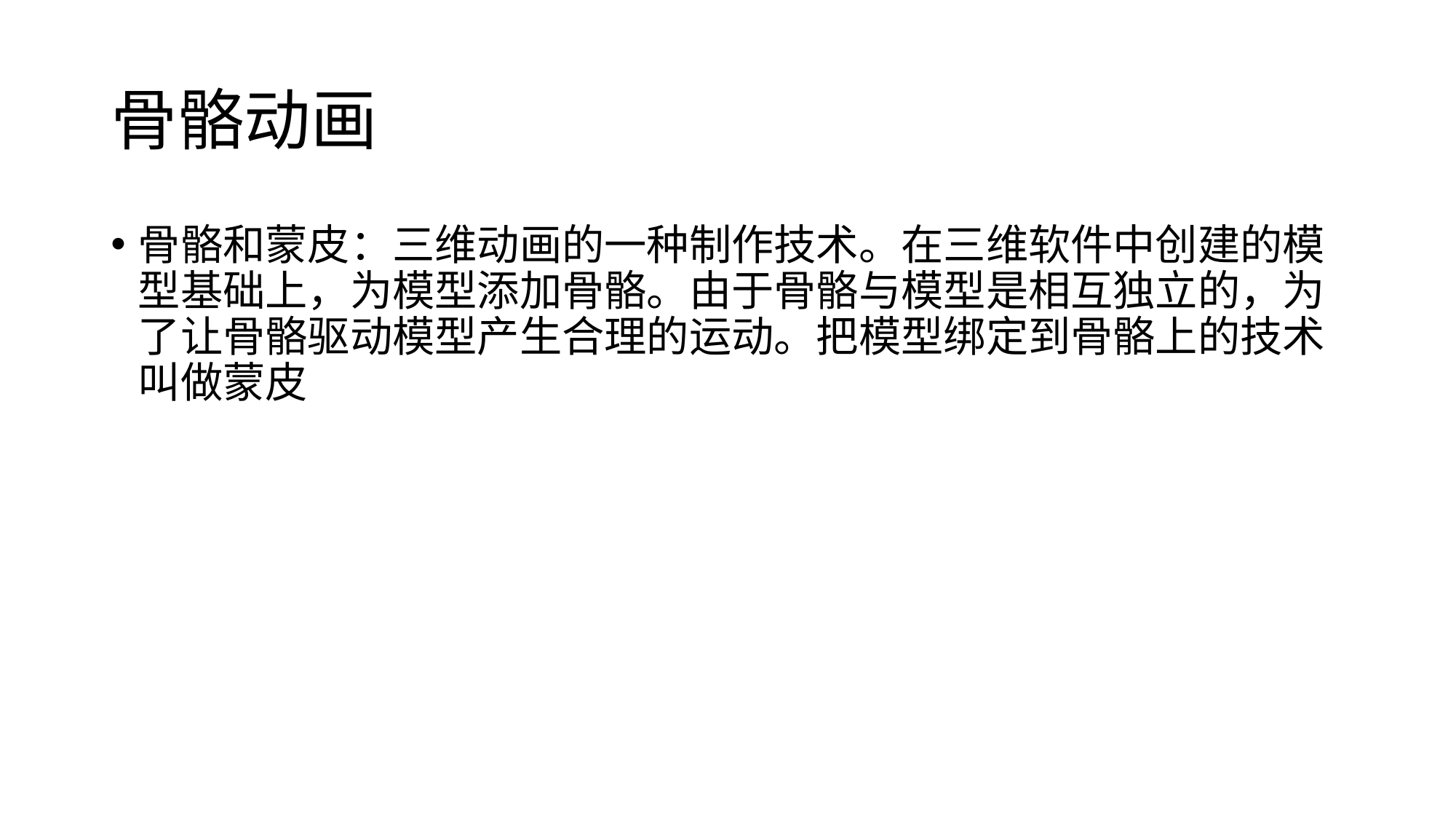

# 骨骼动画
骨骼和蒙皮：三维动画的一种制作技术。在三维软件中创建的模型基础上，为模型添加骨骼。由于骨骼与模型是相互独立的，为了让骨骼驱动模型产生合理的运动。把模型绑定到骨骼上的技术叫做蒙皮